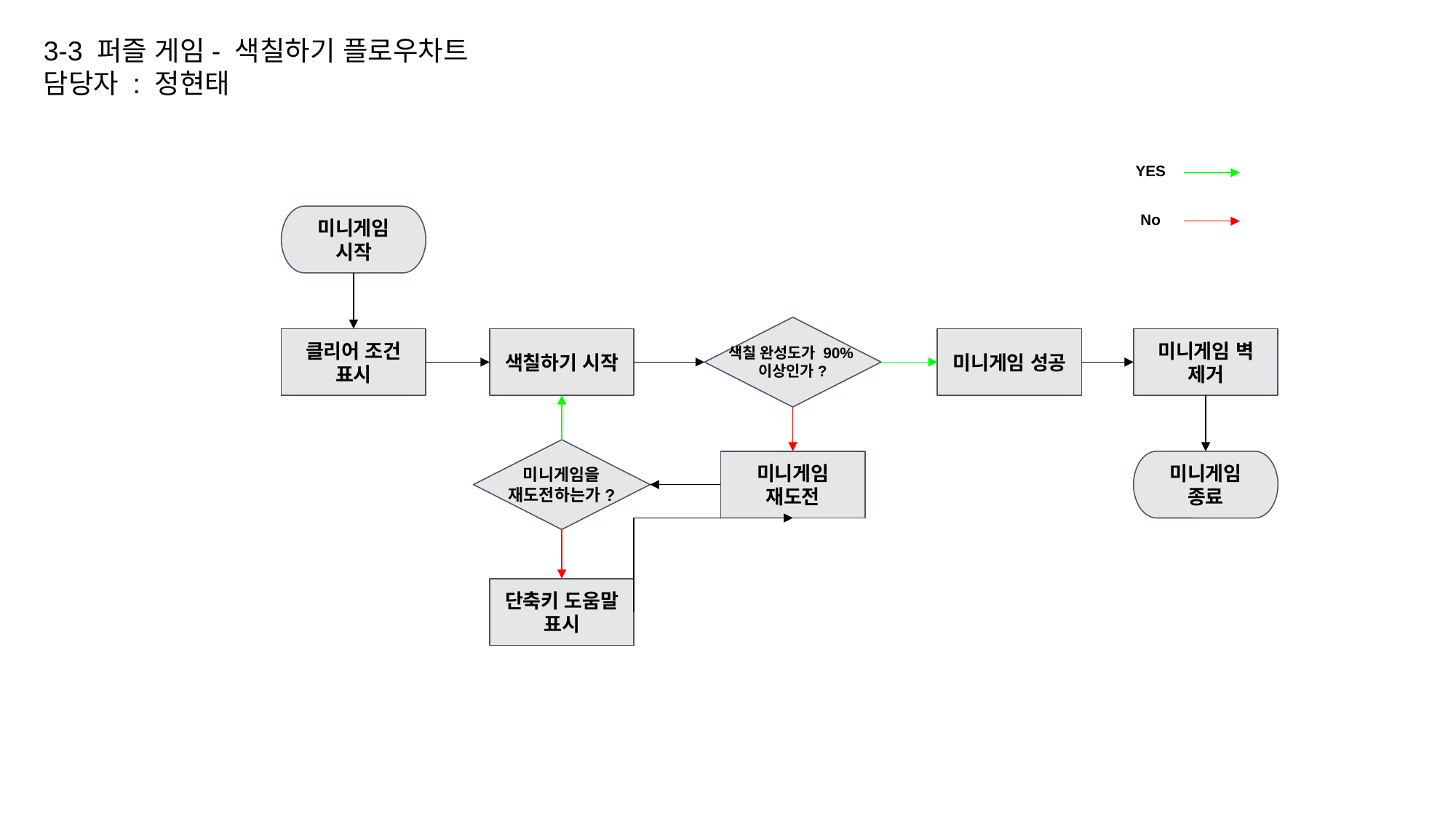

3-3 퍼즐 게임- 색칠하기 플로우차트
담당자 : 정현태
YES
No
미니게임 시작

미니게임 벽 제거
클리어 조건 표시
색칠하기 시작
미니게임 성공
색칠 완성도가 90%이상인가?

미니게임 재도전
미니게임 종료
미니게임을
재도전하는가?
단축키 도움말 표시